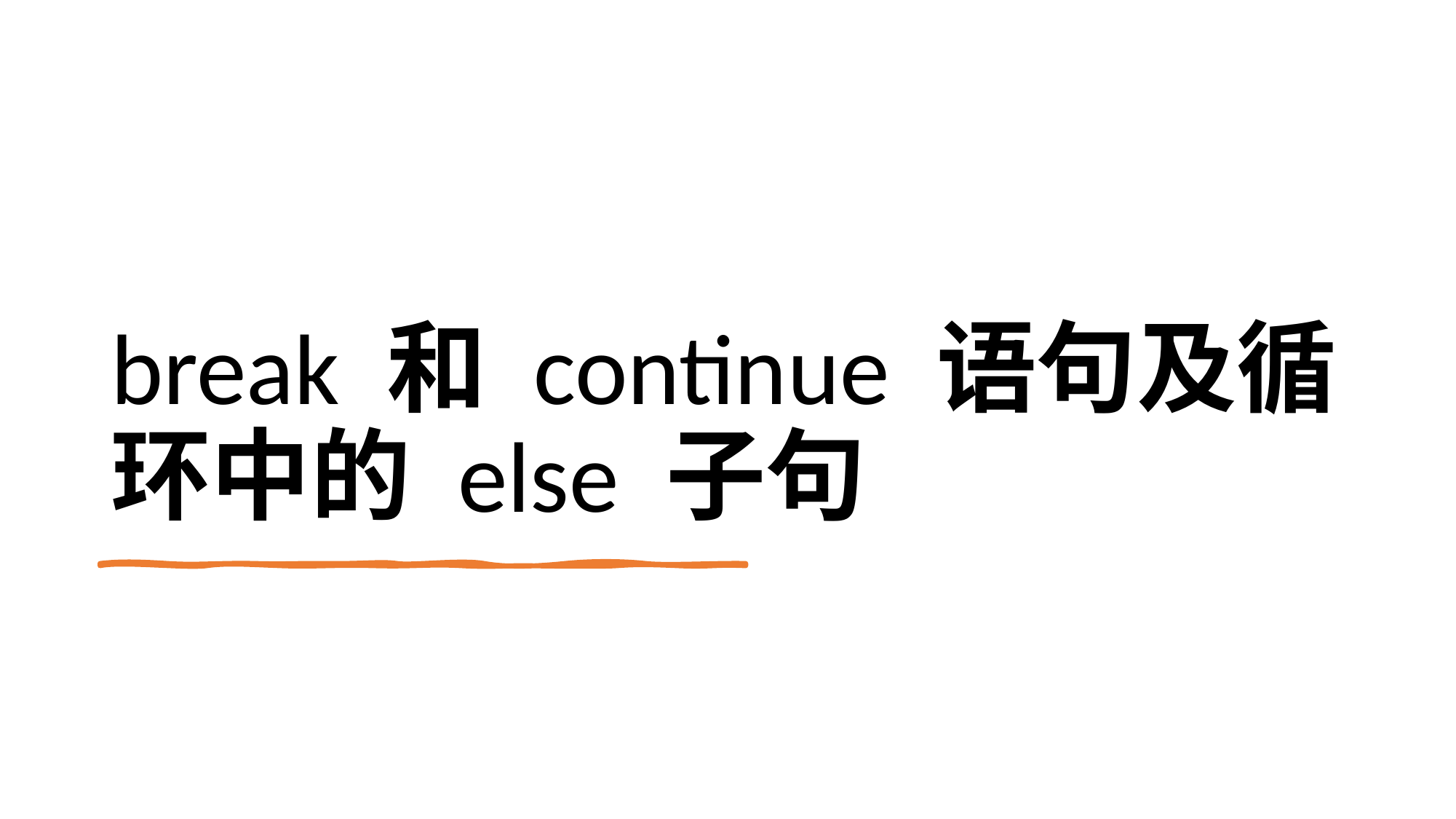

# break 和 continue 语句及循环中的 else 子句